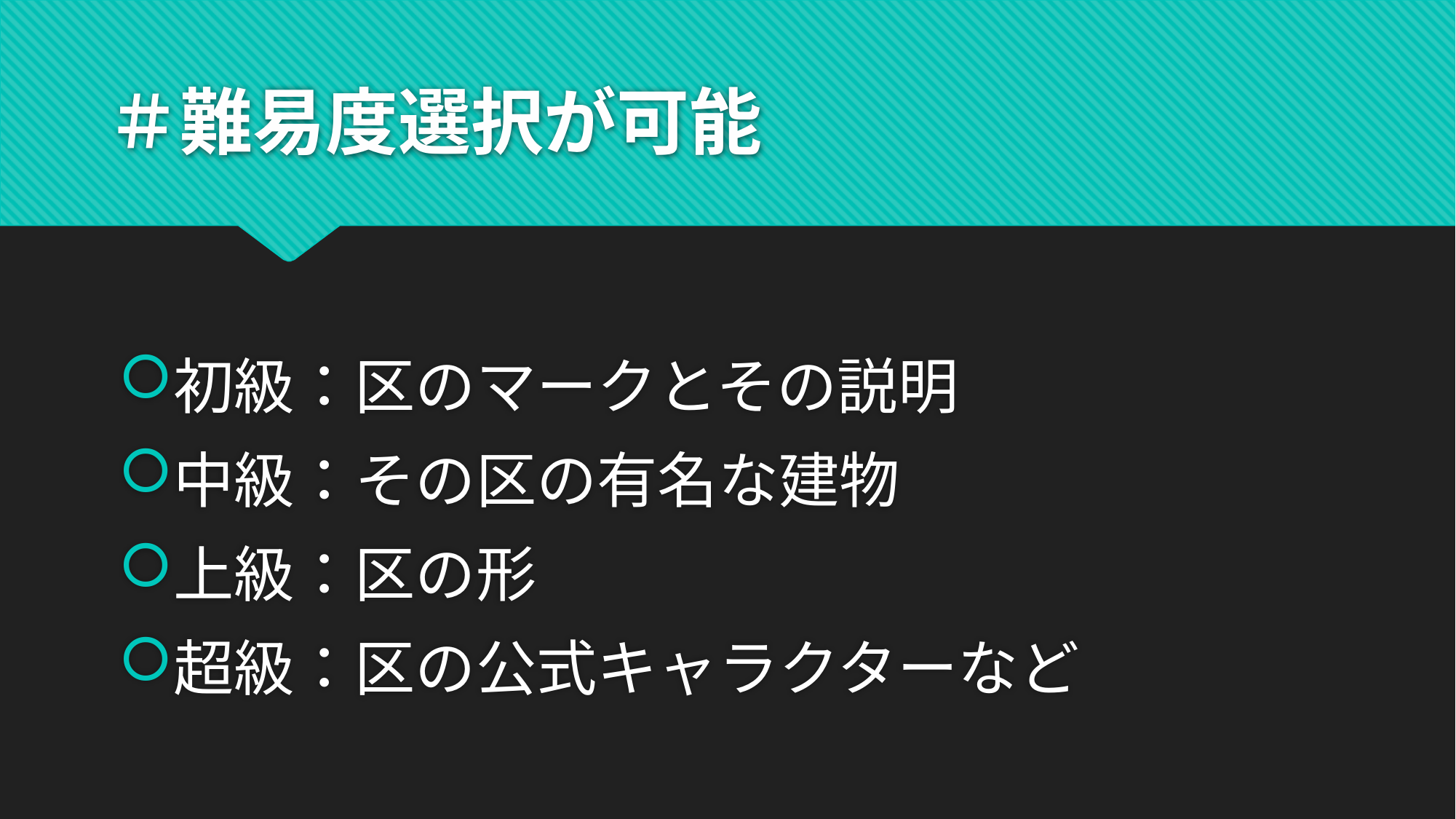

# ＃難易度選択が可能
初級：区のマークとその説明
中級：その区の有名な建物
上級：区の形
超級：区の公式キャラクターなど